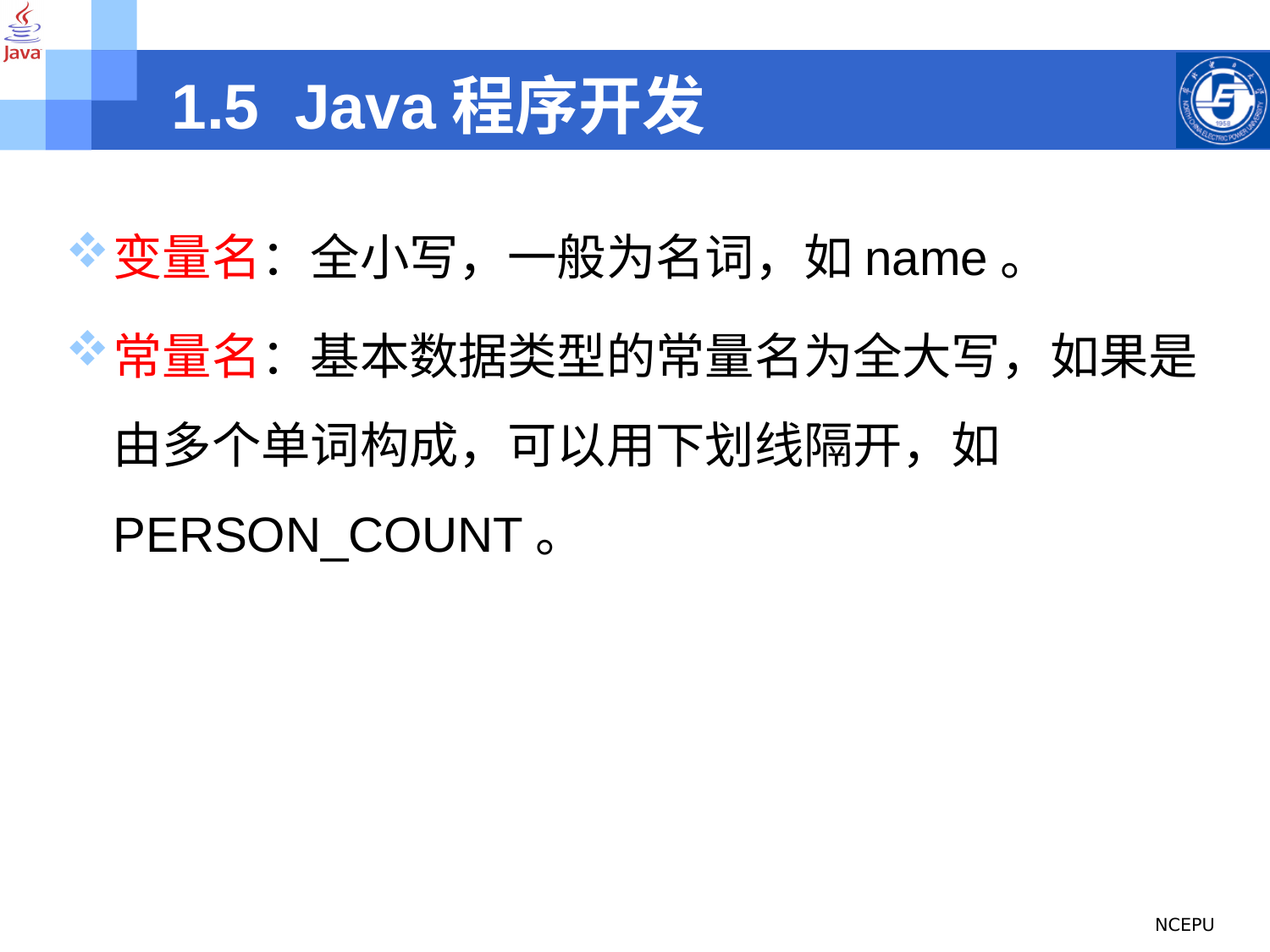

# 1.5  Java程序开发
变量名：全小写，一般为名词，如name。
常量名：基本数据类型的常量名为全大写，如果是由多个单词构成，可以用下划线隔开，如PERSON_COUNT。

NCEPU